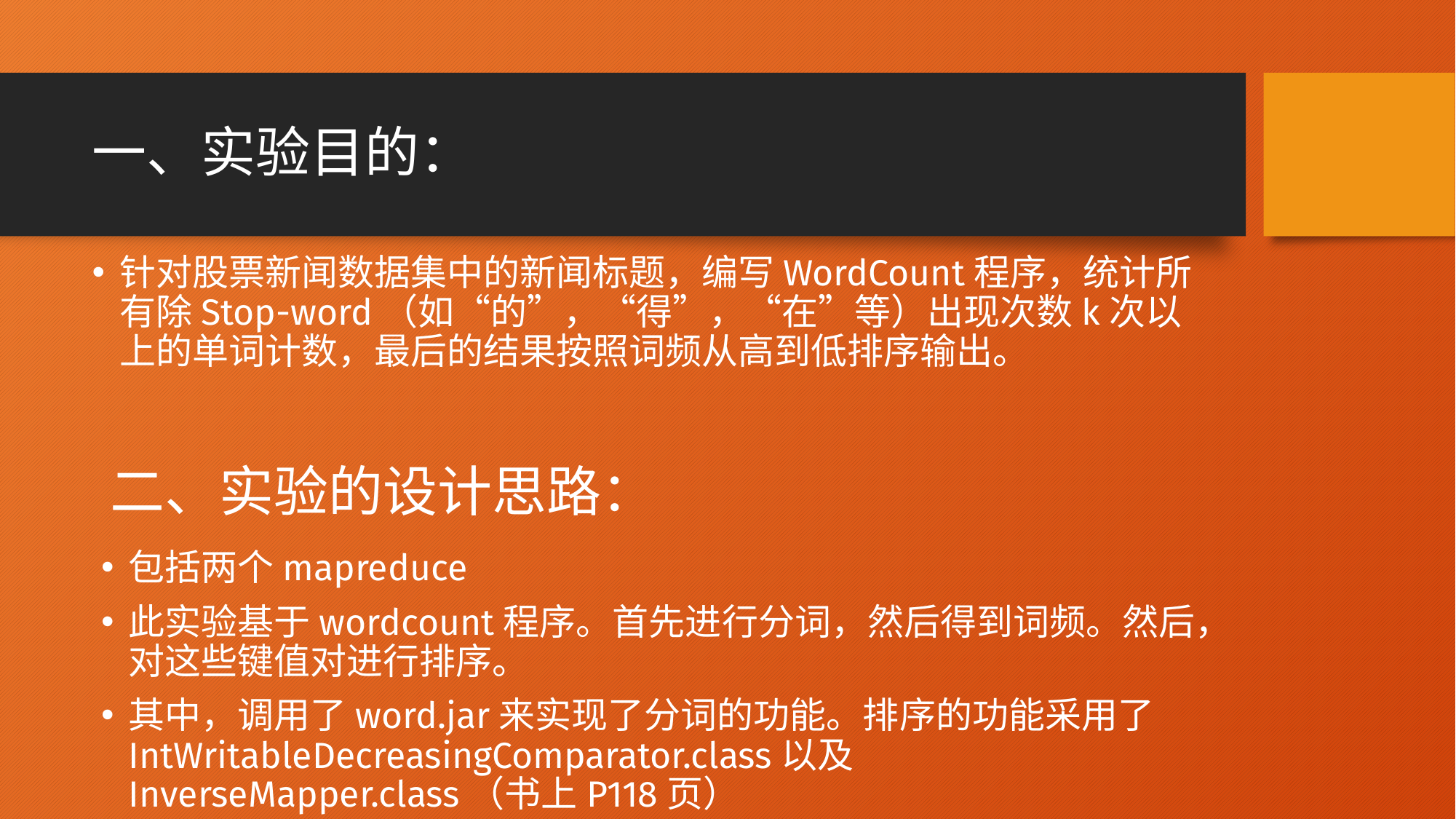

# 一、实验目的：
针对股票新闻数据集中的新闻标题，编写WordCount程序，统计所有除Stop-word（如“的”，“得”，“在”等）出现次数k次以上的单词计数，最后的结果按照词频从高到低排序输出。

二、实验的设计思路：
包括两个mapreduce
此实验基于wordcount程序。首先进行分词，然后得到词频。然后，对这些键值对进行排序。
其中，调用了word.jar来实现了分词的功能。排序的功能采用了IntWritableDecreasingComparator.class以及InverseMapper.class（书上P118页）